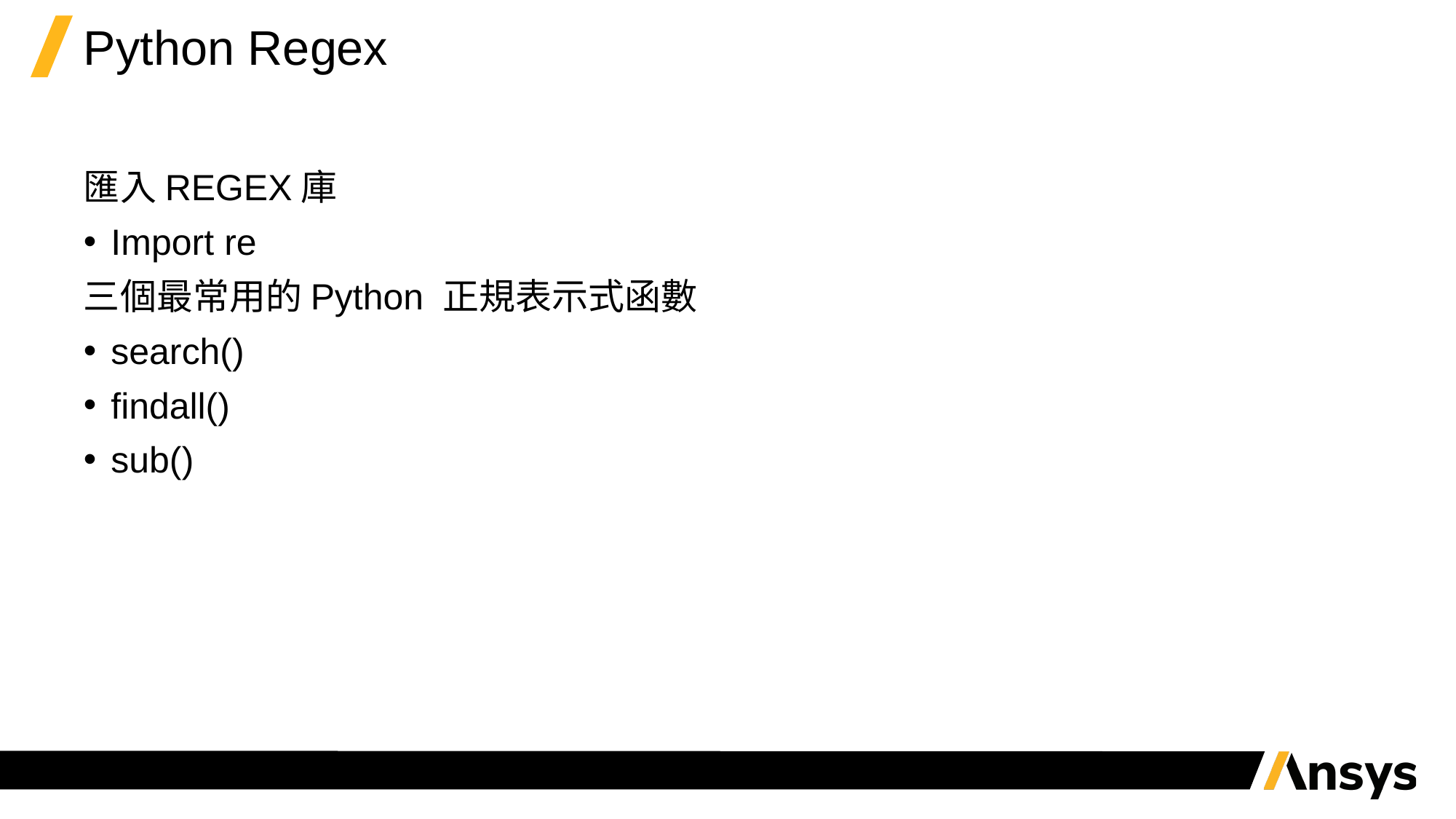

# Python Regex
匯入REGEX庫
Import re
三個最常用的Python 正規表示式函數
search()
findall()
sub()